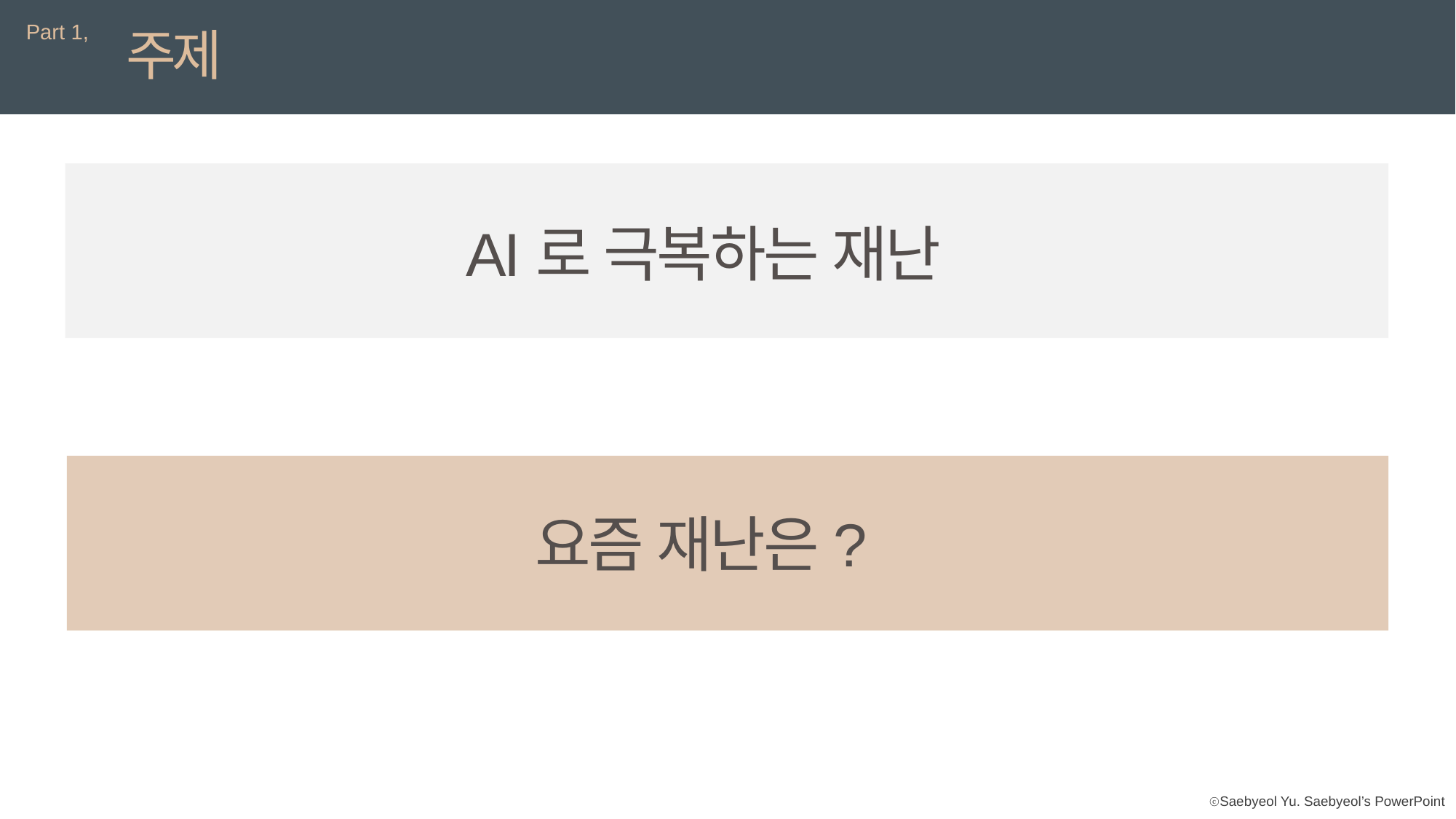

Part 1,
주제

AI로 극복하는 재난

요즘 재난은?